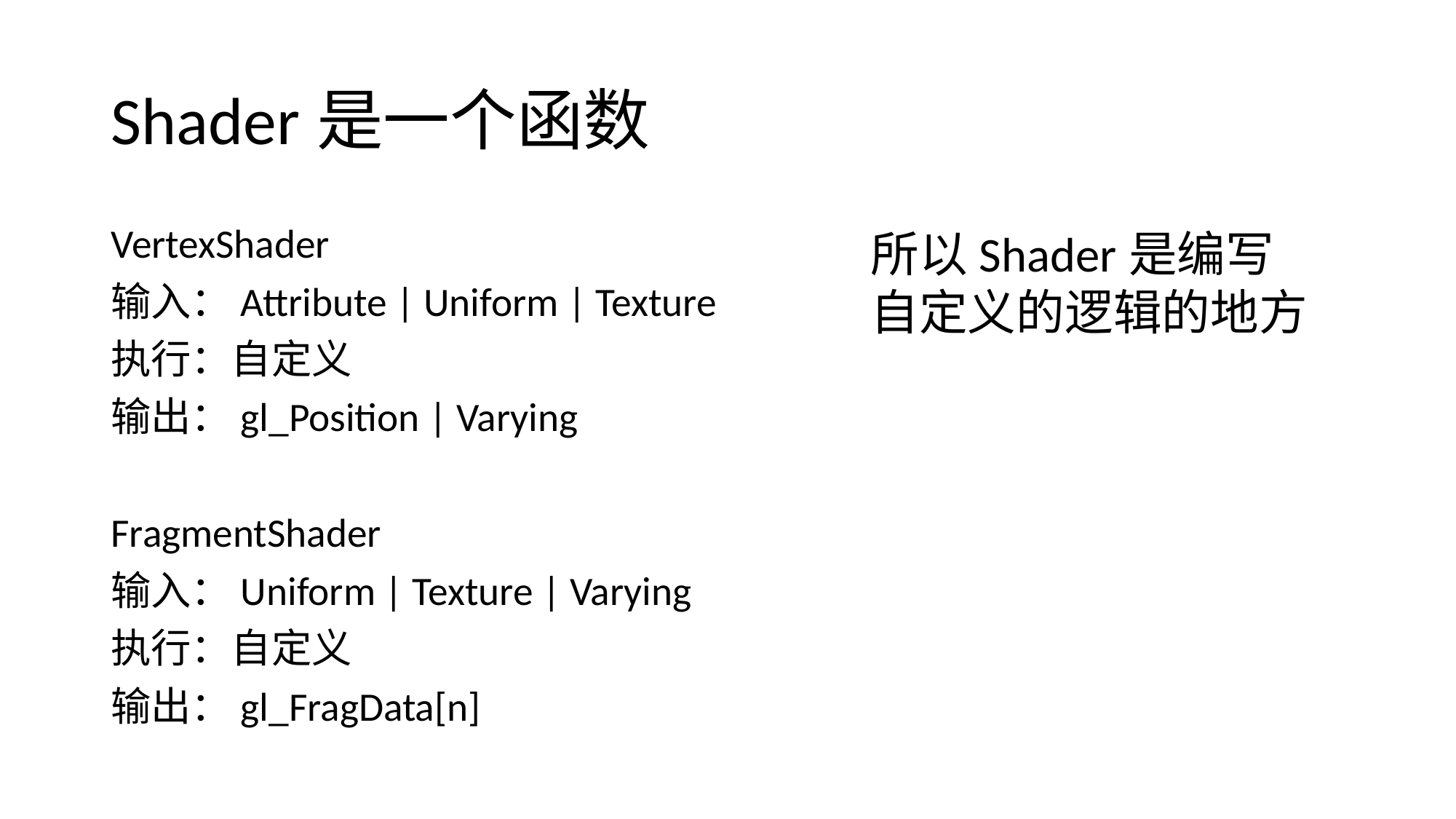

# Shader是一个函数
VertexShader
输入：Attribute | Uniform | Texture
执行：自定义
输出：gl_Position | Varying

FragmentShader
输入：Uniform | Texture | Varying
执行：自定义
输出：gl_FragData[n]

所以Shader是编写自定义的逻辑的地方